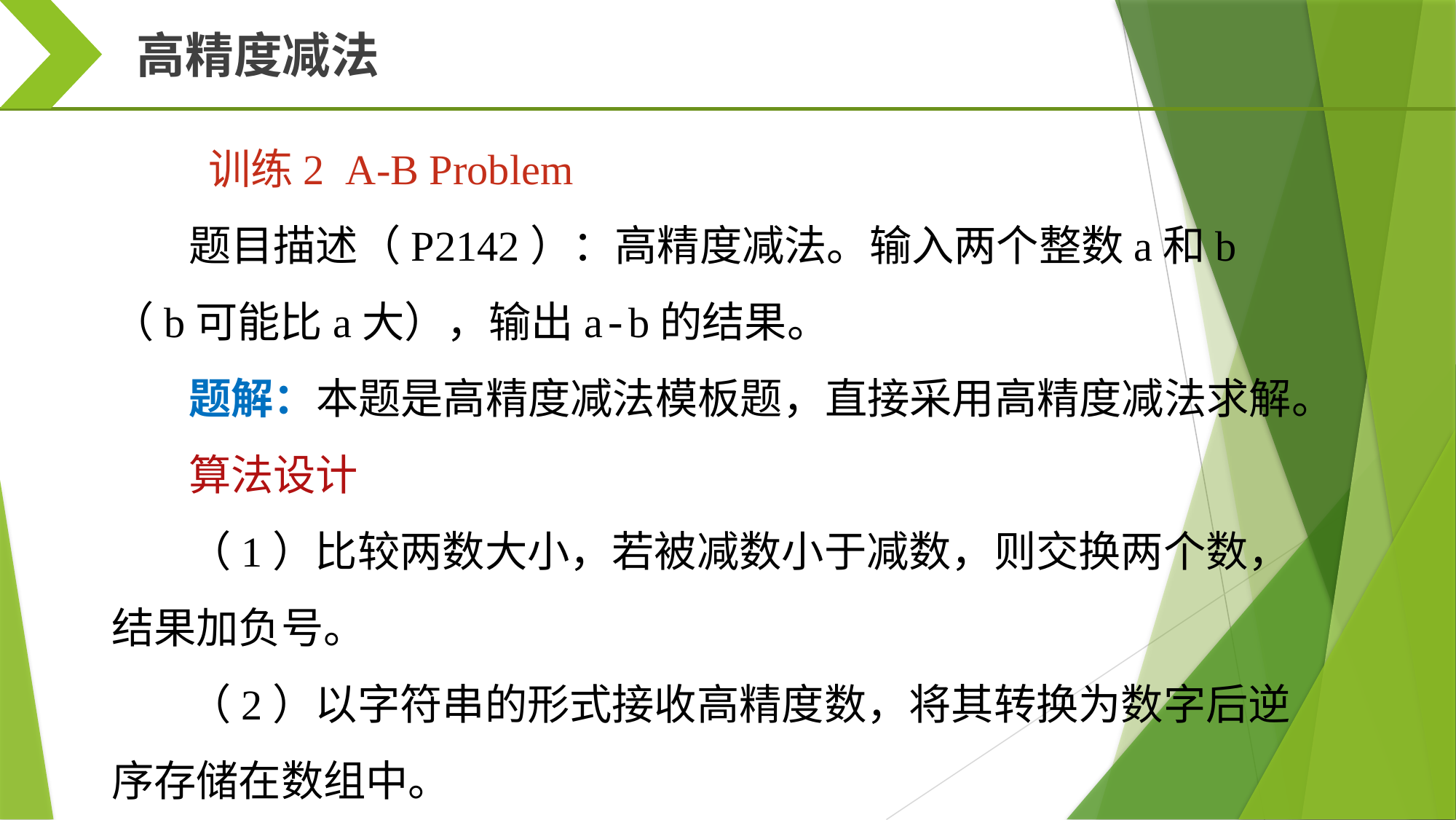

高精度减法
 训练2  A-B Problem
题目描述（P2142）：高精度减法。输入两个整数a和b（b可能比a大），输出a-b的结果。
题解：本题是高精度减法模板题，直接采用高精度减法求解。
算法设计
（1）比较两数大小，若被减数小于减数，则交换两个数，结果加负号。
（2）以字符串的形式接收高精度数，将其转换为数字后逆序存储在数组中。